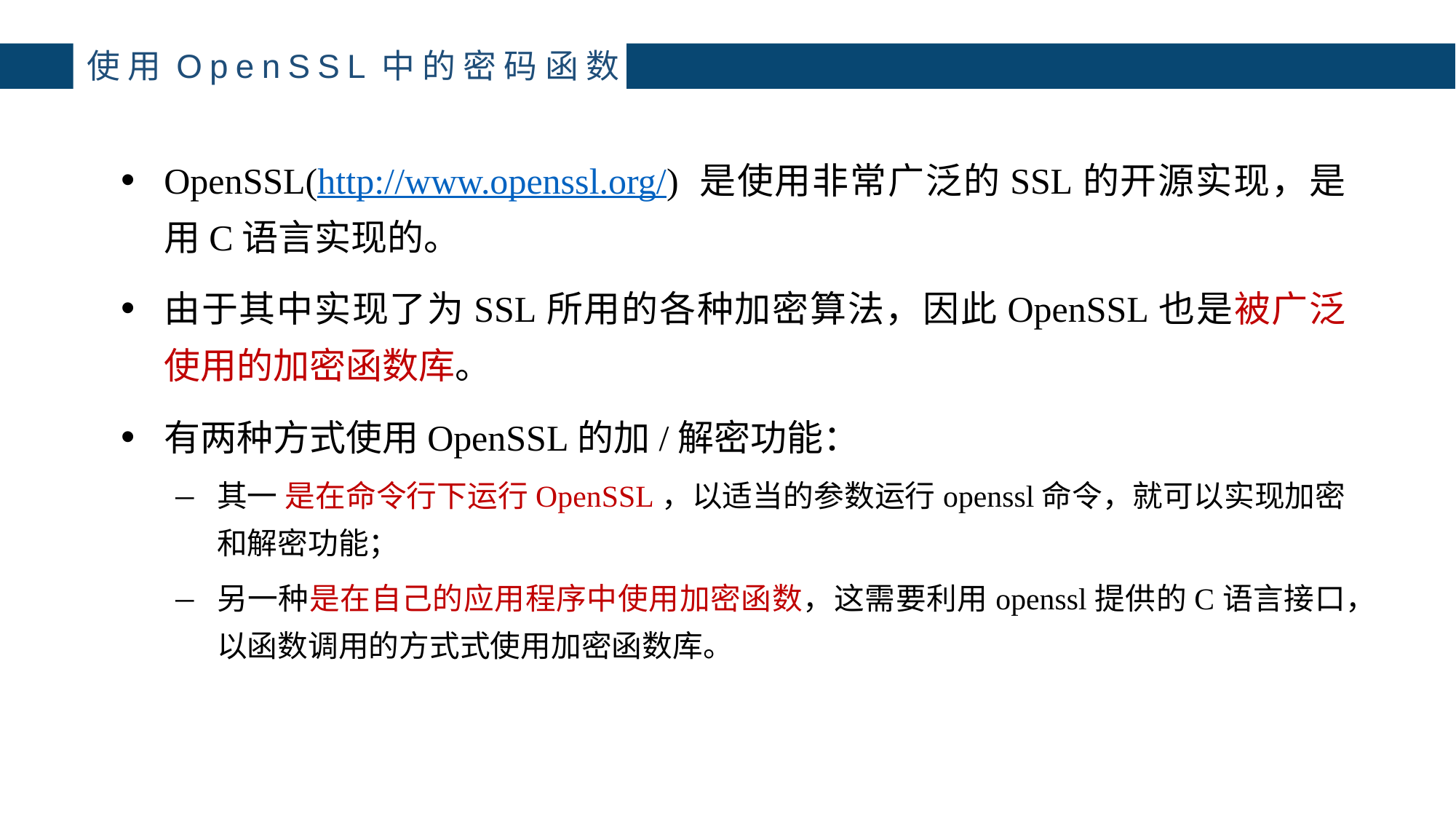

# 使用OpenSSL中的密码函数

OpenSSL(http://www.openssl.org/) 是使用非常广泛的SSL的开源实现，是用C语言实现的。
由于其中实现了为SSL所用的各种加密算法，因此OpenSSL也是被广泛使用的加密函数库。
有两种方式使用OpenSSL的加/解密功能：
其一 是在命令行下运行OpenSSL，以适当的参数运行openssl命令，就可以实现加密和解密功能；
另一种是在自己的应用程序中使用加密函数，这需要利用openssl提供的C语言接口，以函数调用的方式式使用加密函数库。